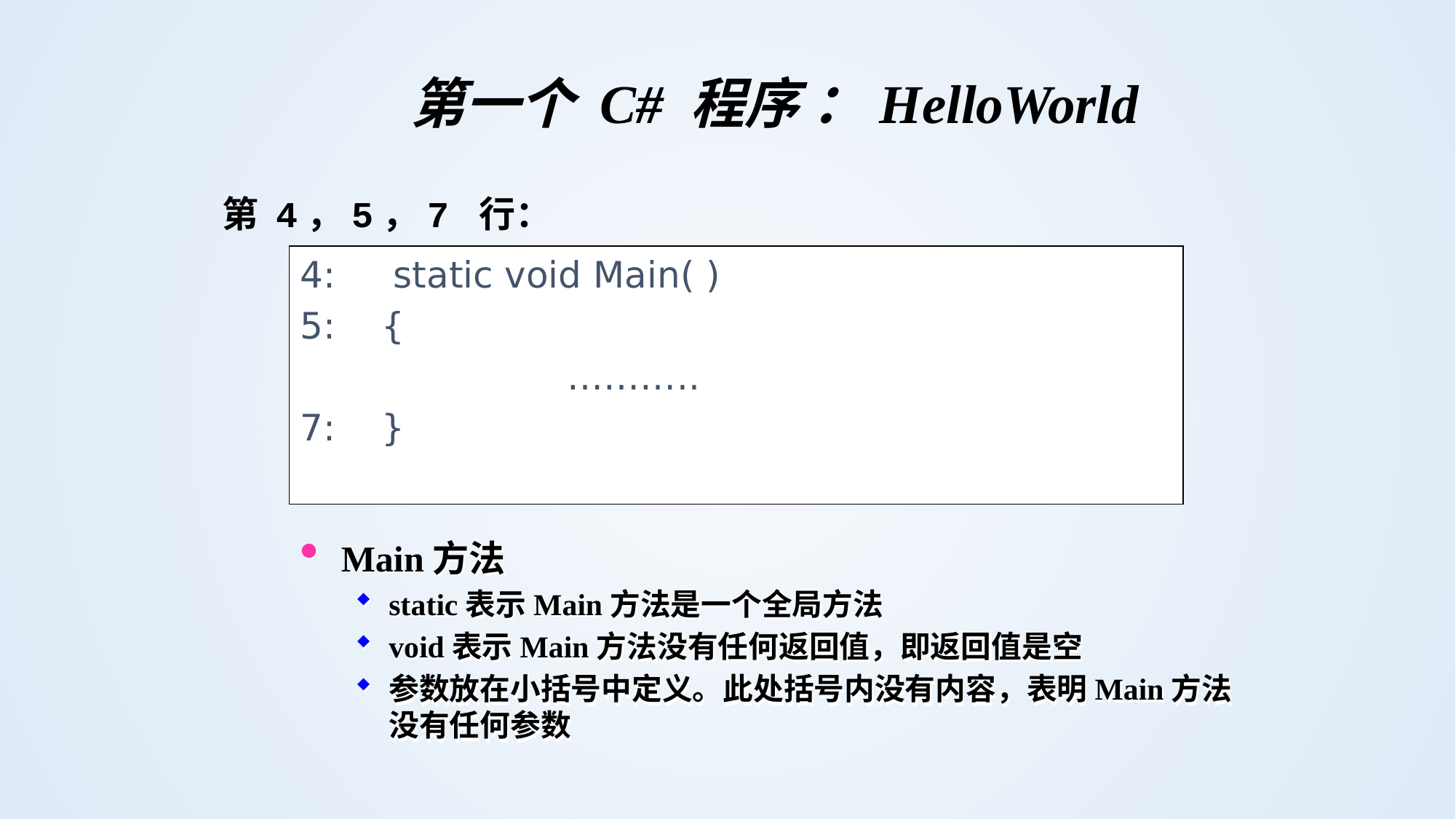

第一个 C# 程序 ：HelloWorld
第 4，5，7 行：
4:     static void Main( )
5:    {
                       ………..
7:    }
Main方法
static表示Main方法是一个全局方法
void表示Main方法没有任何返回值，即返回值是空
参数放在小括号中定义。此处括号内没有内容，表明Main方法没有任何参数